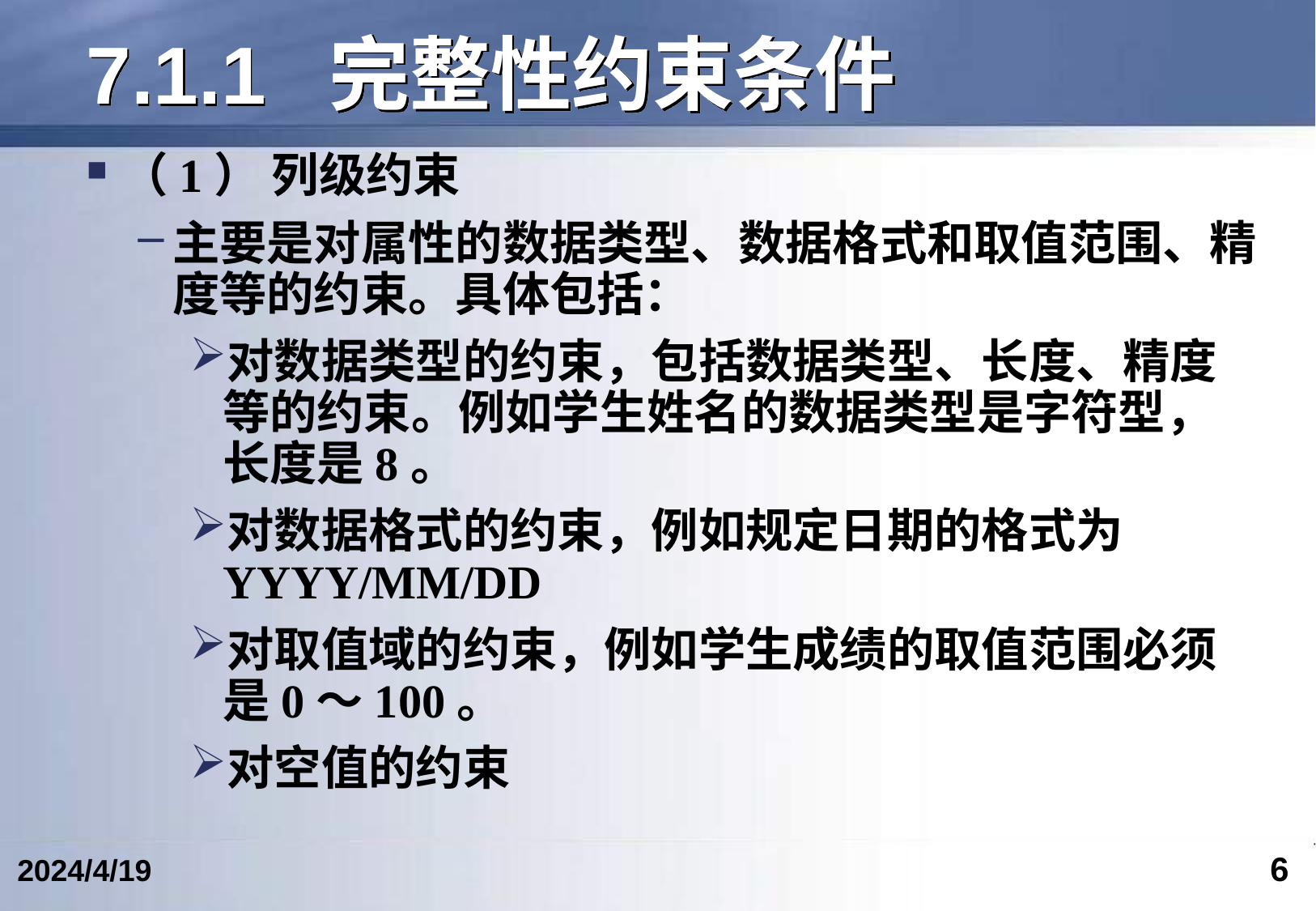

# 7.1.1	完整性约束条件
（1） 列级约束
主要是对属性的数据类型、数据格式和取值范围、精度等的约束。具体包括：
对数据类型的约束，包括数据类型、长度、精度等的约束。例如学生姓名的数据类型是字符型，长度是8。
对数据格式的约束，例如规定日期的格式为YYYY/MM/DD
对取值域的约束，例如学生成绩的取值范围必须是0～100。
对空值的约束
6
2024/4/19